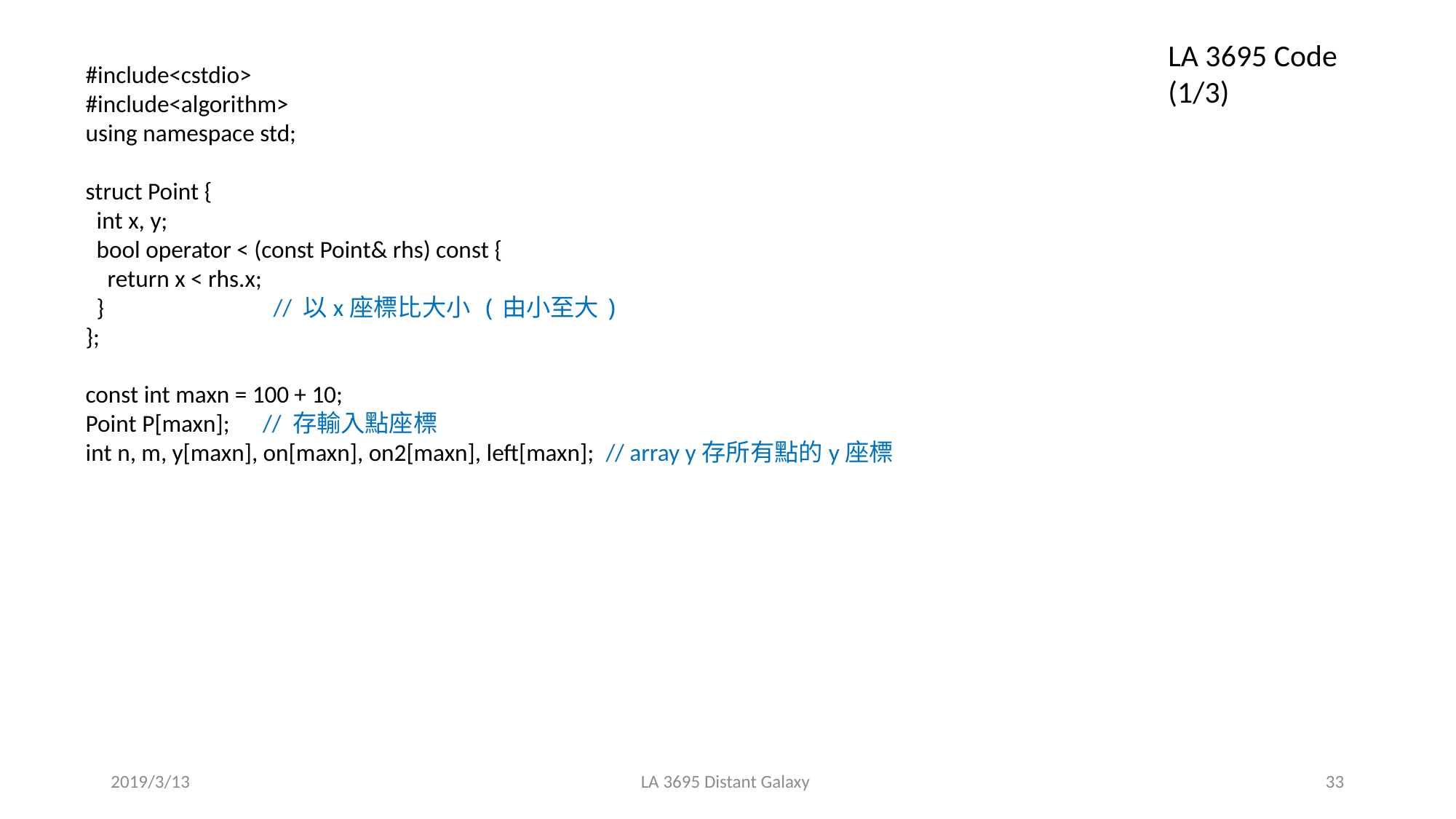

LA 3695 Code (1/3)
#include<cstdio>
#include<algorithm>
using namespace std;

struct Point {
  int x, y;
  bool operator < (const Point& rhs) const {
    return x < rhs.x;
  }                               // 以x座標比大小 (由小至大)
};

const int maxn = 100 + 10;
Point P[maxn];      // 存輸入點座標
int n, m, y[maxn], on[maxn], on2[maxn], left[maxn];  // array y存所有點的y座標
2019/3/13
LA 3695 Distant Galaxy
33